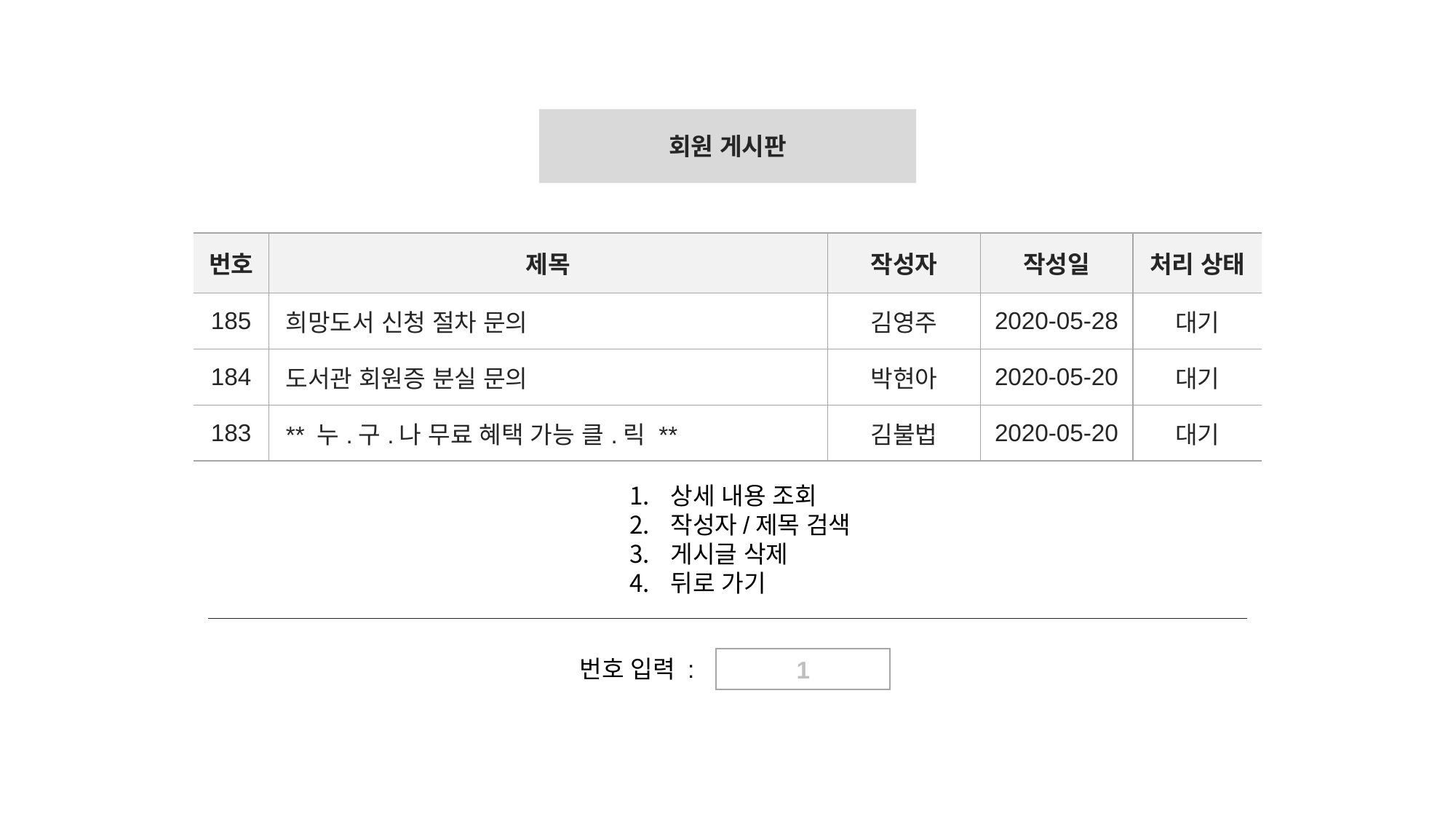

회원 게시판
| 번호 | 제목 | 작성자 | 작성일 | 처리 상태 |
| --- | --- | --- | --- | --- |
| 185 | 희망도서 신청 절차 문의 | 김영주 | 2020-05-28 | 대기 |
| 184 | 도서관 회원증 분실 문의 | 박현아 | 2020-05-20 | 대기 |
| 183 | \*\* 누.구.나 무료 혜택 가능 클.릭 \*\* | 김불법 | 2020-05-20 | 대기 |
상세 내용 조회
작성자/제목 검색
게시글 삭제
뒤로 가기
번호 입력 :
1